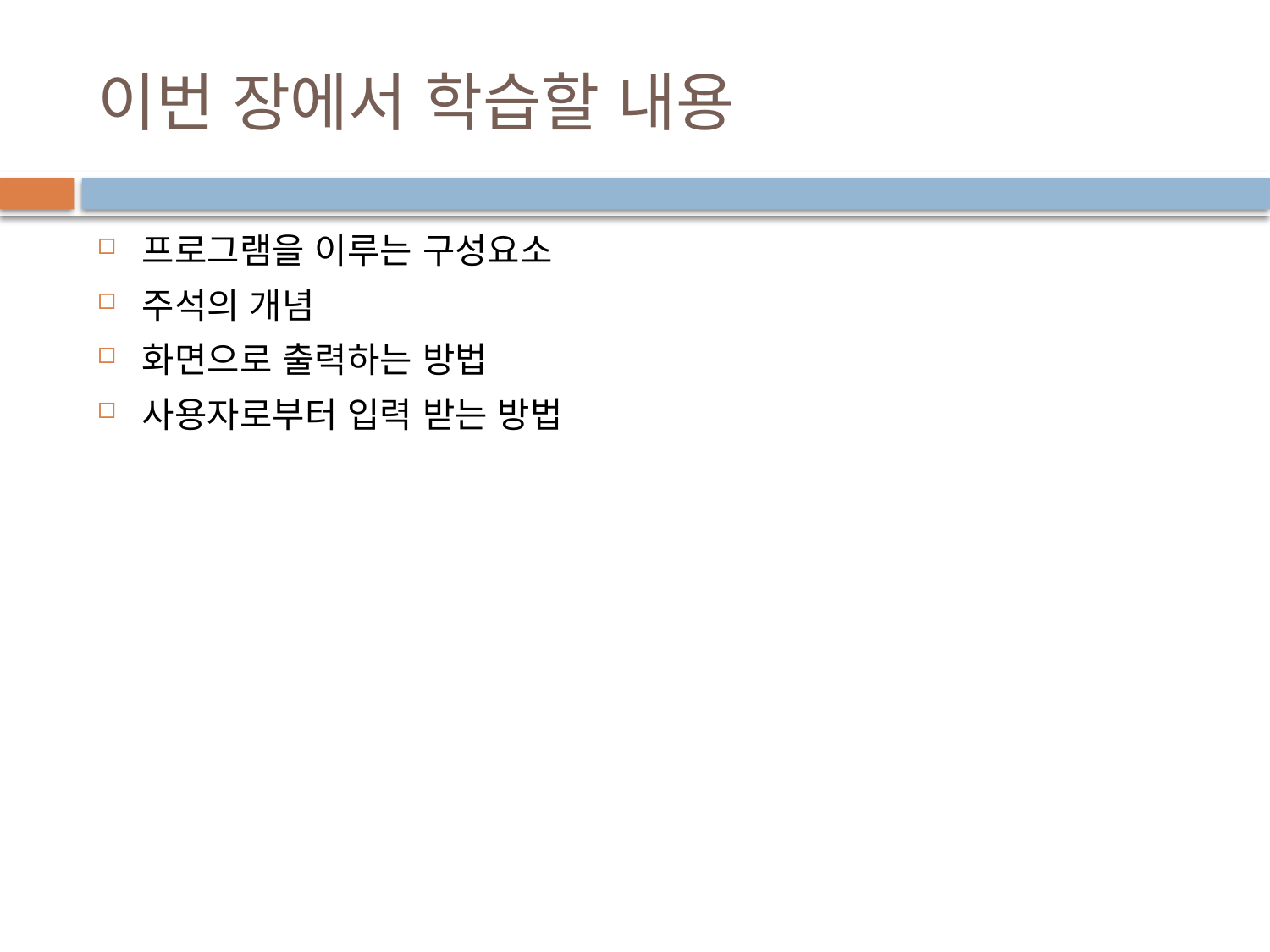

# 이번 장에서 학습할 내용
프로그램을 이루는 구성요소
주석의 개념
화면으로 출력하는 방법
사용자로부터 입력 받는 방법